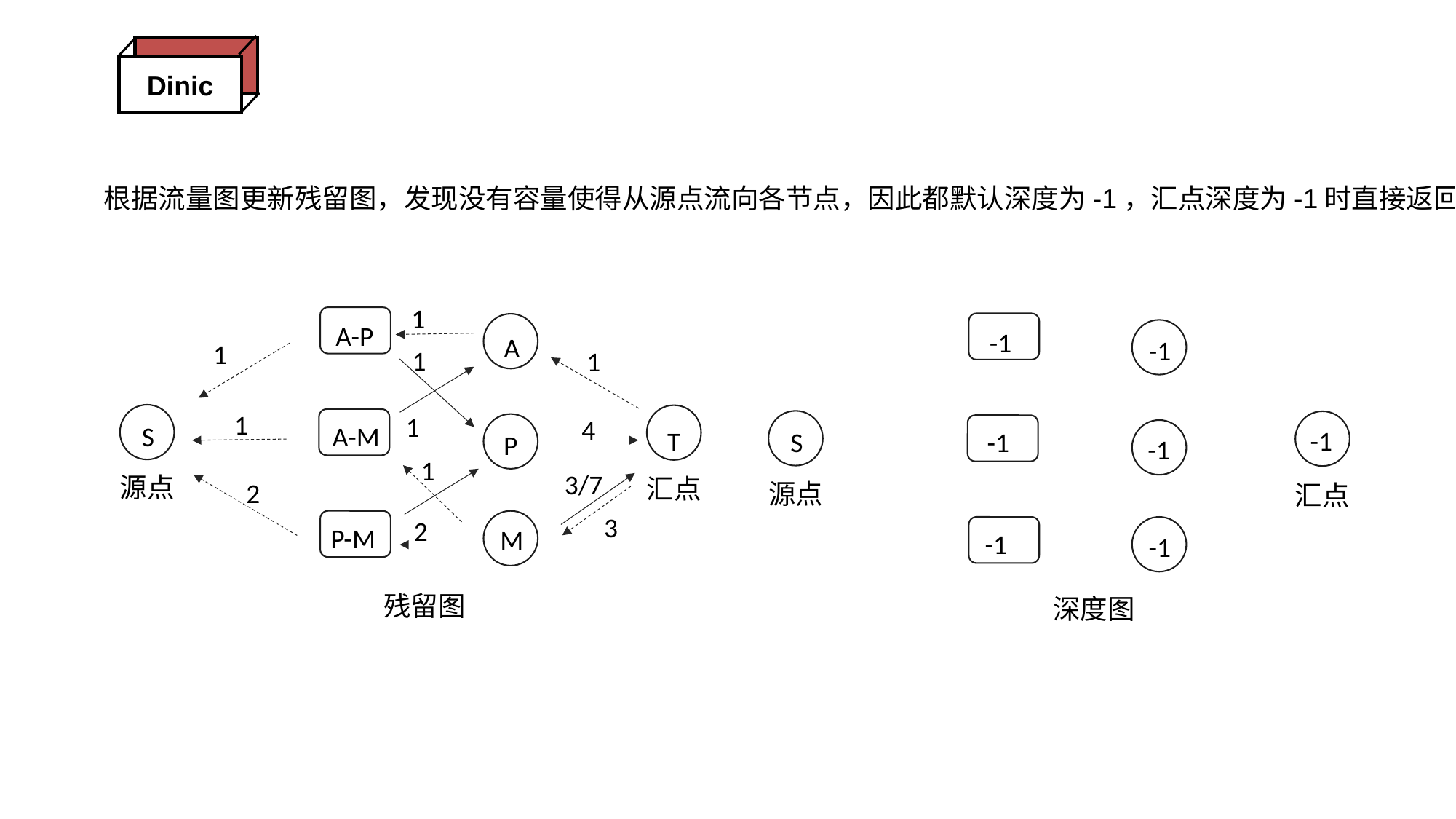

Dinic
根据流量图更新残留图，发现没有容量使得从源点流向各节点，因此都默认深度为-1，汇点深度为-1时直接返回
1

A-P

A
1
1
1
1
1

4

S
A-M

T
P
1
3/7
源点
汇点
2
2

P-M
M
3

-1

-1

-1
S
-1

-1
源点
汇点

-1
-1
残留图
深度图